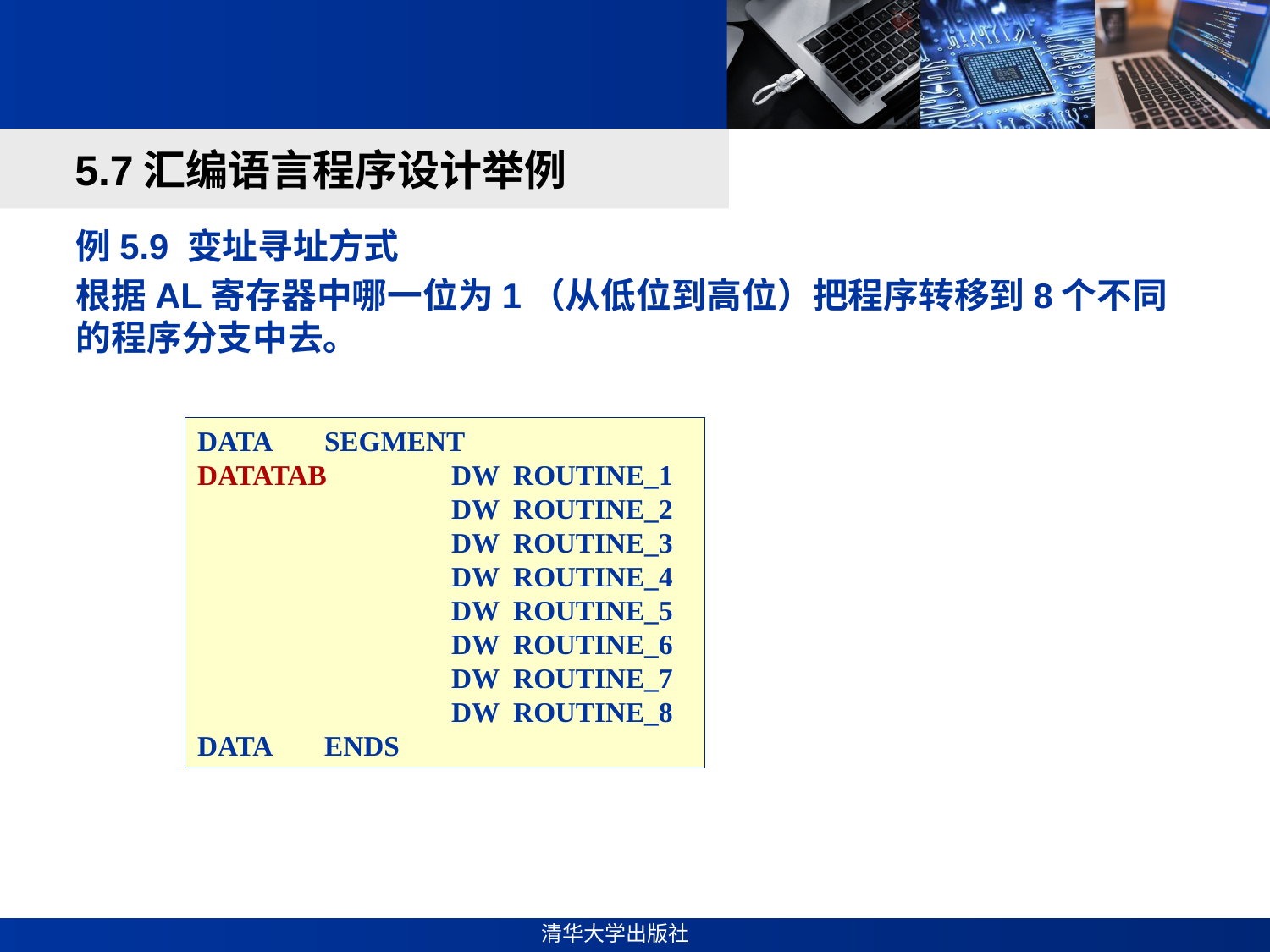

#
5.7汇编语言程序设计举例

例5.9 变址寻址方式
根据AL寄存器中哪一位为1（从低位到高位）把程序转移到8个不同的程序分支中去。

DATA	SEGMENT
DATATAB	DW  ROUTINE_1
		DW  ROUTINE_2
		DW  ROUTINE_3
		DW  ROUTINE_4
		DW  ROUTINE_5
		DW  ROUTINE_6
		DW  ROUTINE_7
		DW  ROUTINE_8
DATA	ENDS